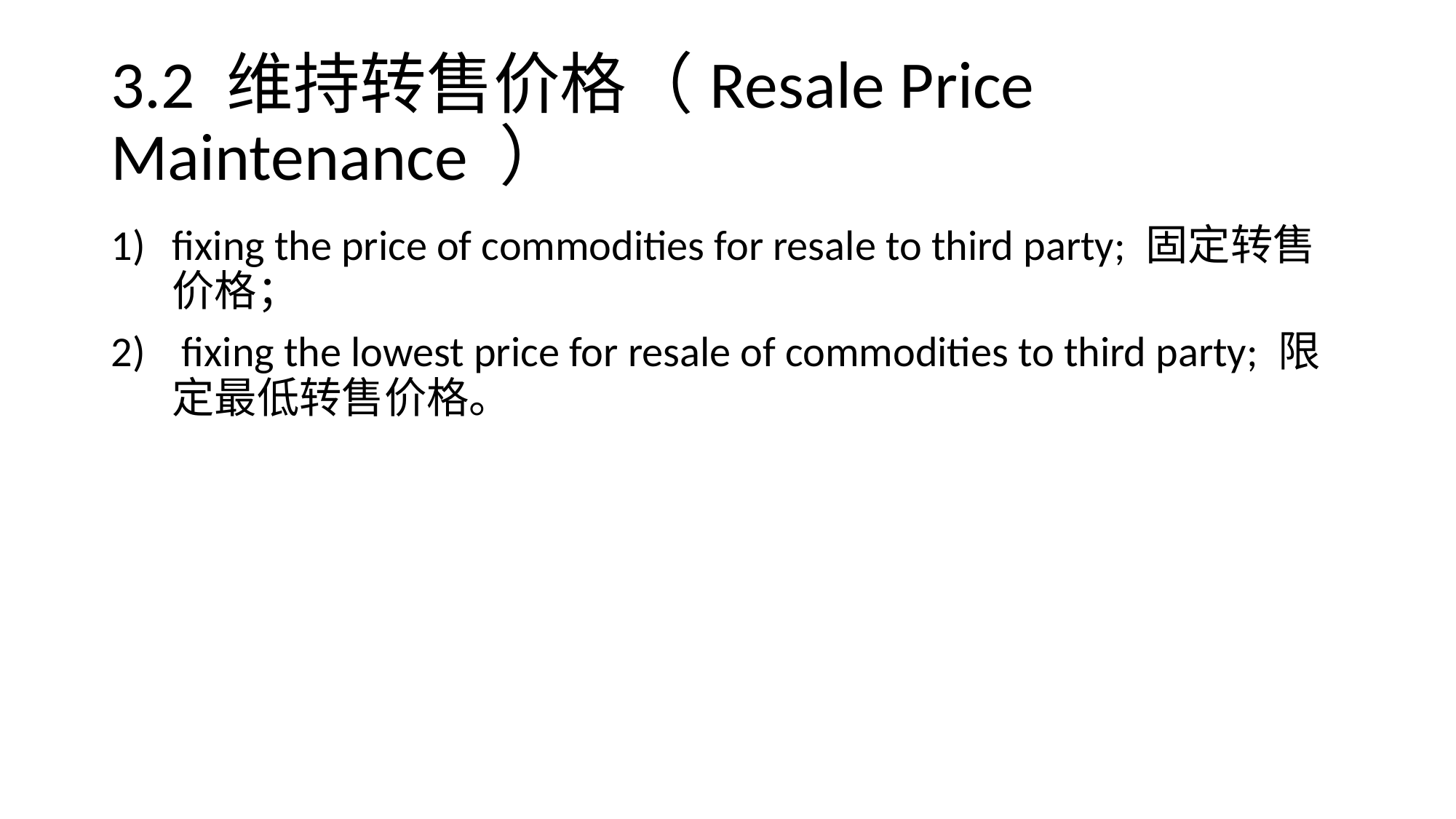

# 3.2 维持转售价格（Resale Price Maintenance ）
fixing the price of commodities for resale to third party; 固定转售价格；
 fixing the lowest price for resale of commodities to third party; 限定最低转售价格。